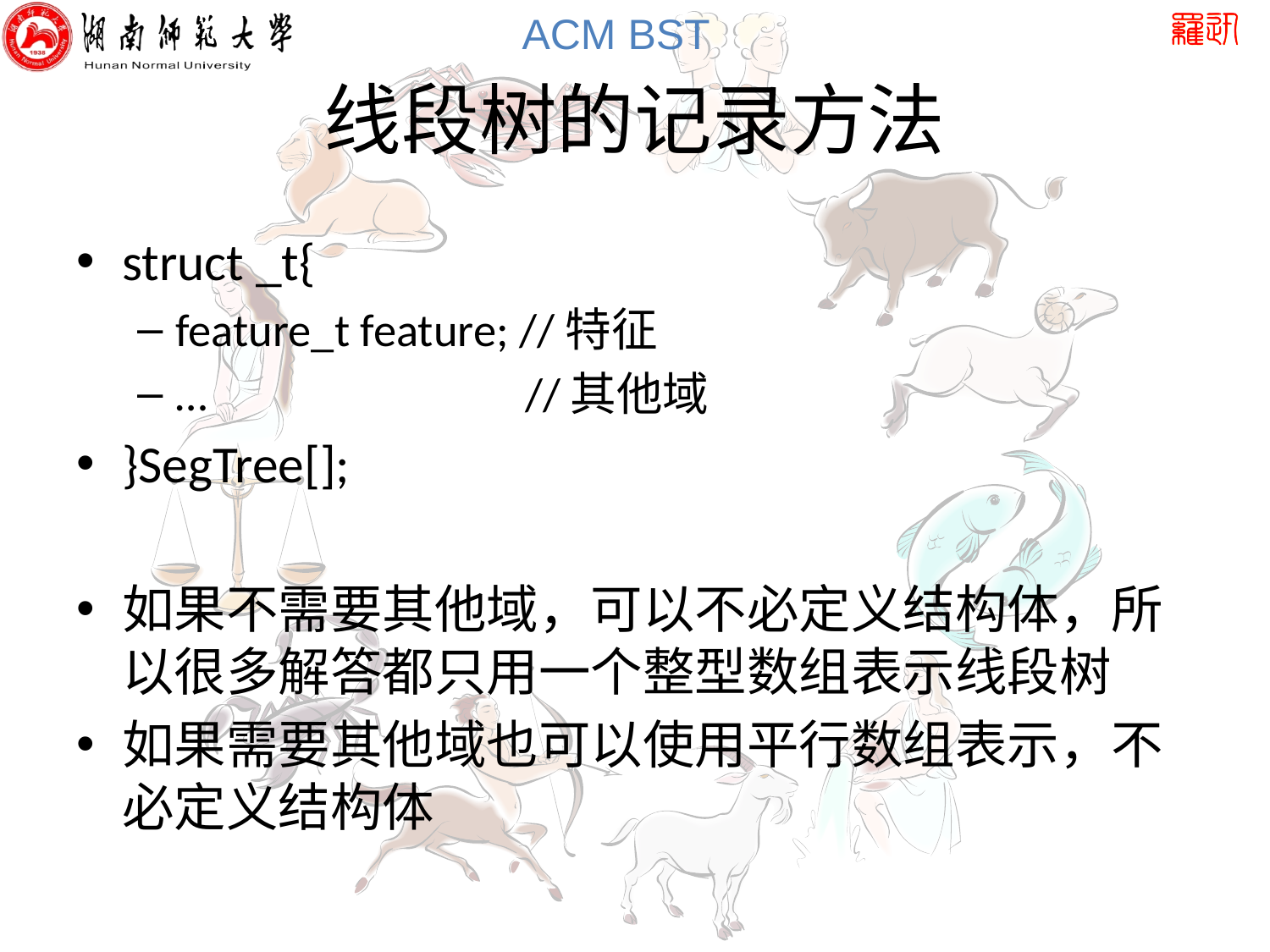

# 线段树的记录方法
struct _t{
feature_t feature; //特征
…                              //其他域
}SegTree[];

如果不需要其他域，可以不必定义结构体，所以很多解答都只用一个整型数组表示线段树
如果需要其他域也可以使用平行数组表示，不必定义结构体